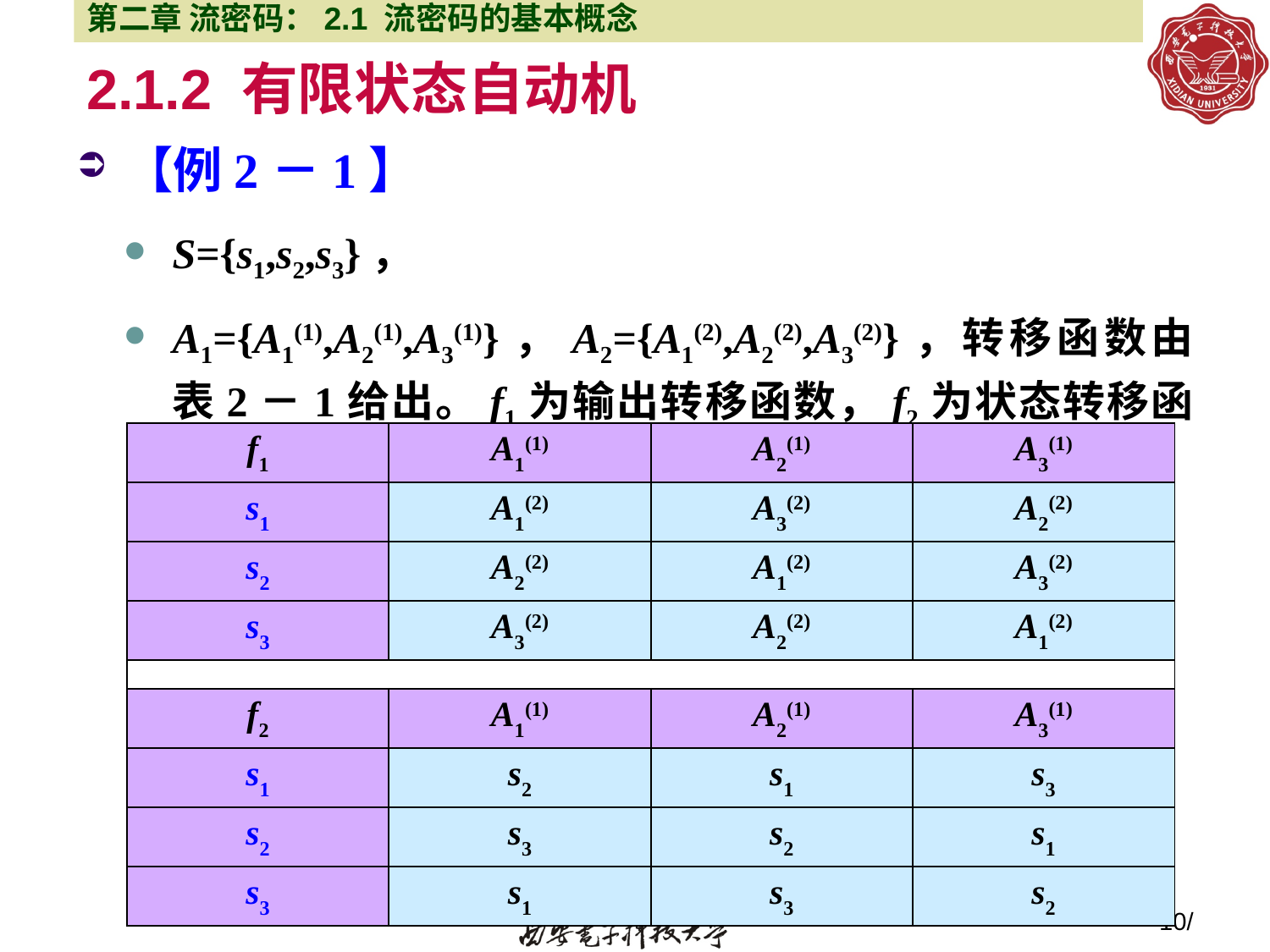

第二章 流密码：2.1 流密码的基本概念
# 2.1.2 有限状态自动机
【例2－1】
S={s1,s2,s3}，
A1={A1(1),A2(1),A3(1)}，A2={A1(2),A2(2),A3(2)}，转移函数由表2－1给出。f1为输出转移函数，f2为状态转移函数

| f1 | A1(1) | A2(1) | A3(1) |
| --- | --- | --- | --- |
| s1 | A1(2) | A3(2) | A2(2) |
| s2 | A2(2) | A1(2) | A3(2) |
| s3 | A3(2) | A2(2) | A1(2) |
|  |  |  |  |
| f2 | A1(1) | A2(1) | A3(1) |
| s1 | s2 | s1 | s3 |
| s2 | s3 | s2 | s1 |
| s3 | s1 | s3 | s2 |
10/